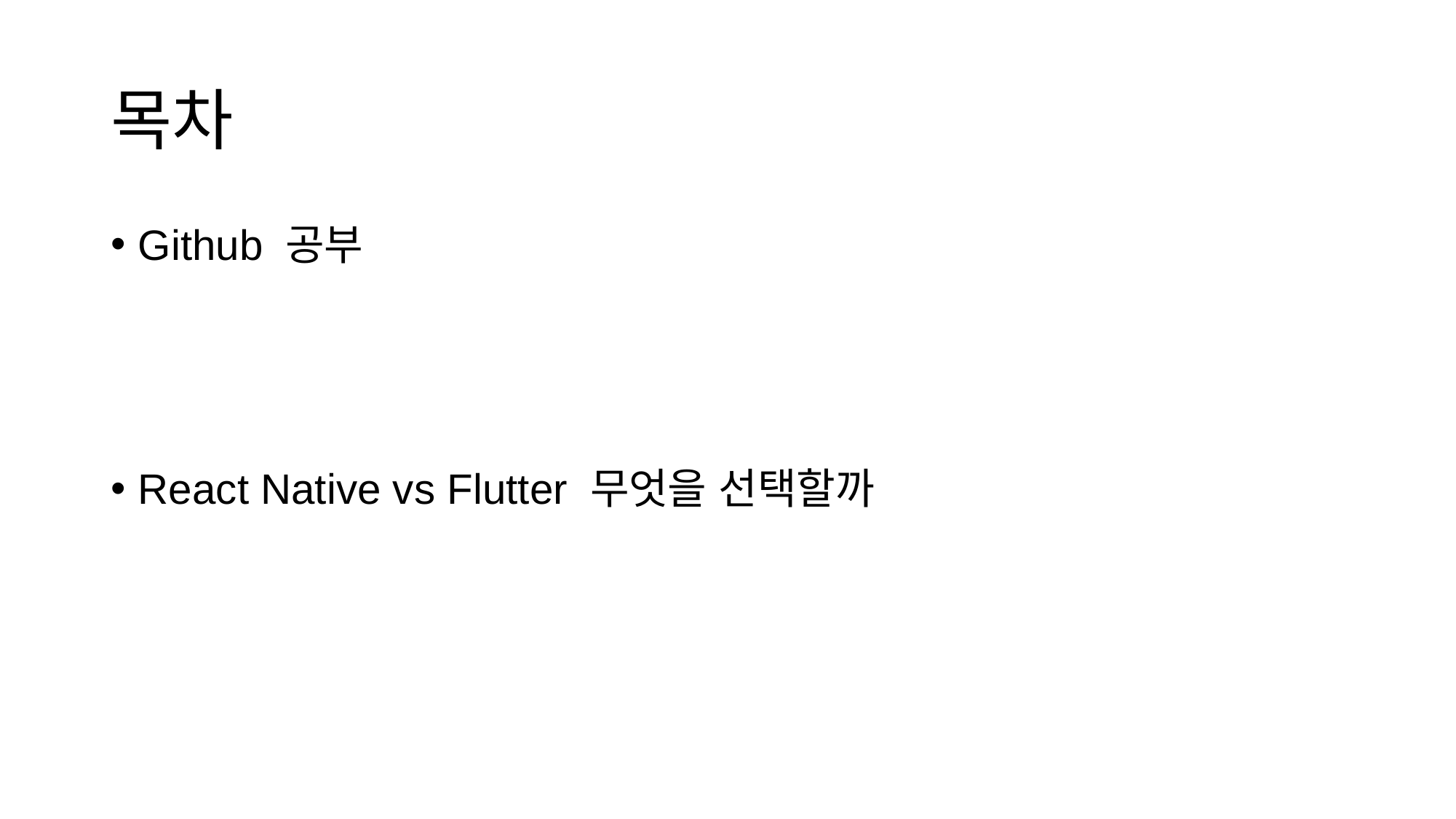

# 목차
Github 공부

React Native vs Flutter 무엇을 선택할까